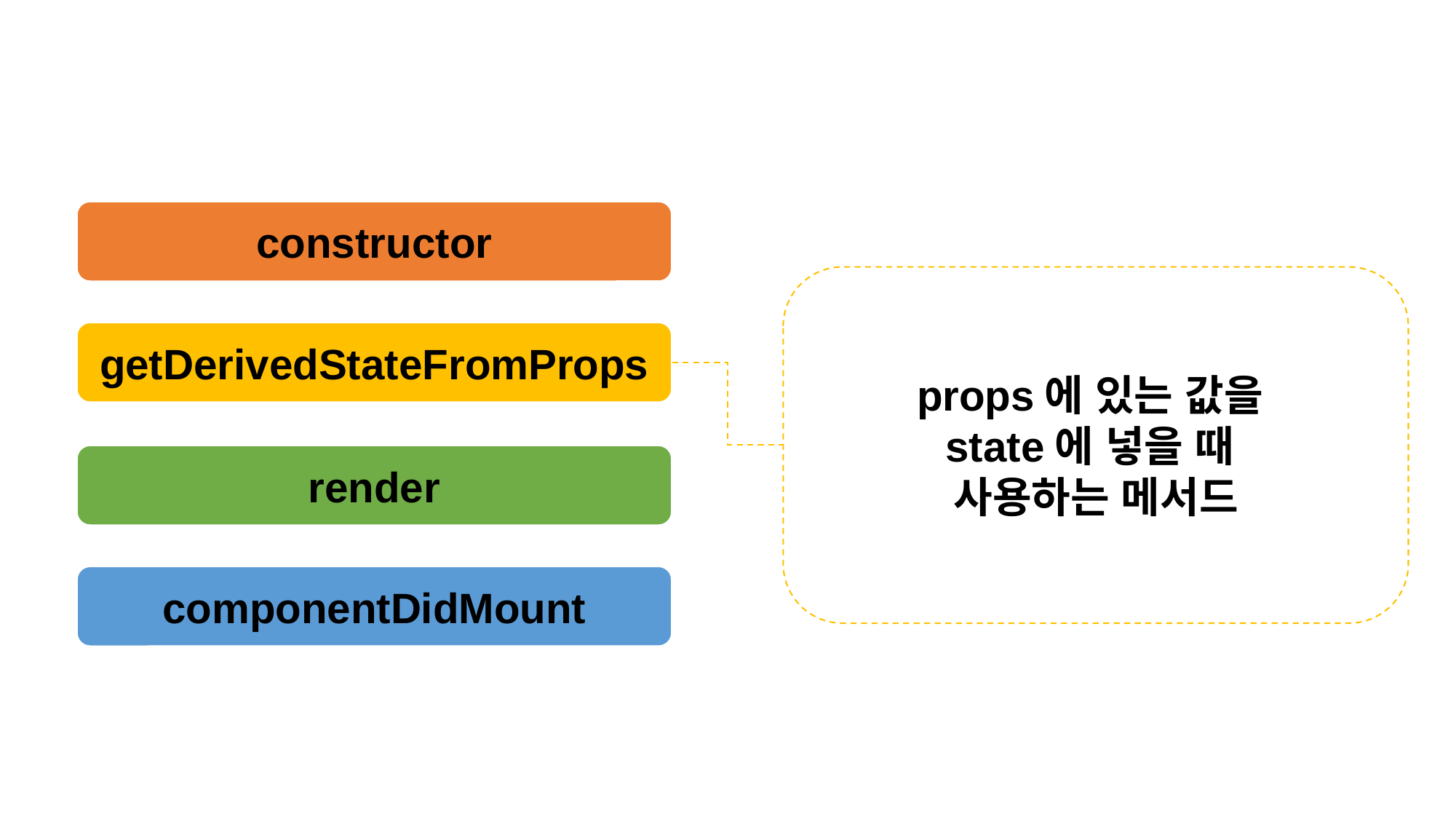

constructor
getDerivedStateFromProps
render
componentDidMount
props에 있는 값을
state에 넣을 때
사용하는 메서드